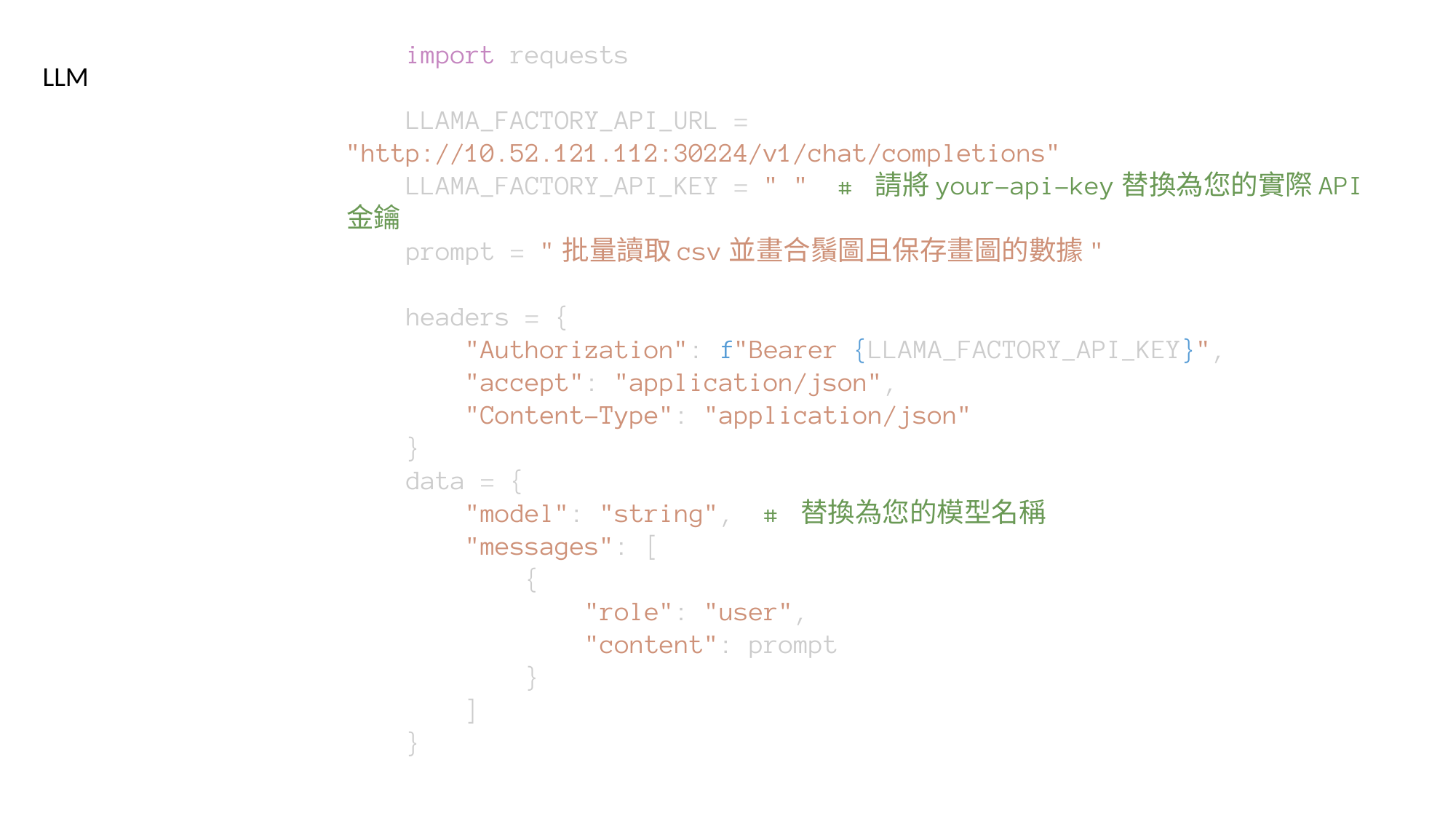

import requests
    LLAMA_FACTORY_API_URL = "http://10.52.121.112:30224/v1/chat/completions"
    LLAMA_FACTORY_API_KEY = " "  # 請將your-api-key替換為您的實際API金鑰
    prompt = "批量讀取csv並畫合鬚圖且保存畫圖的數據"
    headers = {
        "Authorization": f"Bearer {LLAMA_FACTORY_API_KEY}",
        "accept": "application/json",
        "Content-Type": "application/json"
    }
    data = {
        "model": "string",  # 替換為您的模型名稱
        "messages": [
            {
                "role": "user",
                "content": prompt
            }
        ]
    }
LLM